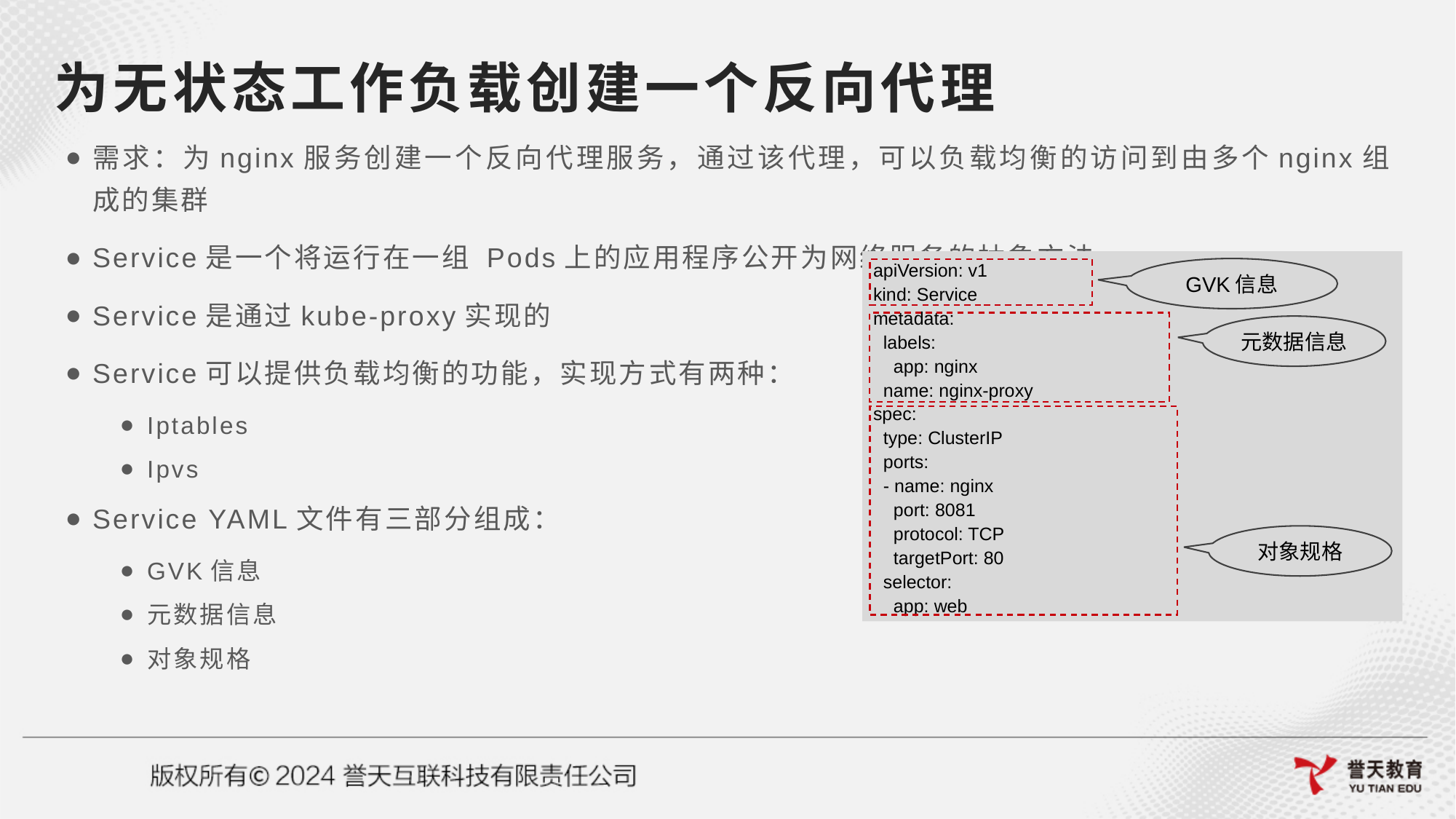

# 为无状态工作负载创建一个反向代理
需求：为nginx服务创建一个反向代理服务，通过该代理，可以负载均衡的访问到由多个nginx组成的集群
Service是一个将运行在一组 Pods上的应用程序公开为网络服务的抽象方法
Service是通过kube-proxy实现的
Service可以提供负载均衡的功能，实现方式有两种：
Iptables
Ipvs
Service YAML文件有三部分组成：
GVK信息
元数据信息
对象规格
apiVersion: v1
kind: Service
metadata:
  labels:
    app: nginx
  name: nginx-proxy
spec:
  type: ClusterIP
  ports:
  - name: nginx
    port: 8081
    protocol: TCP
    targetPort: 80
  selector:
    app: web
GVK信息

元数据信息

对象规格